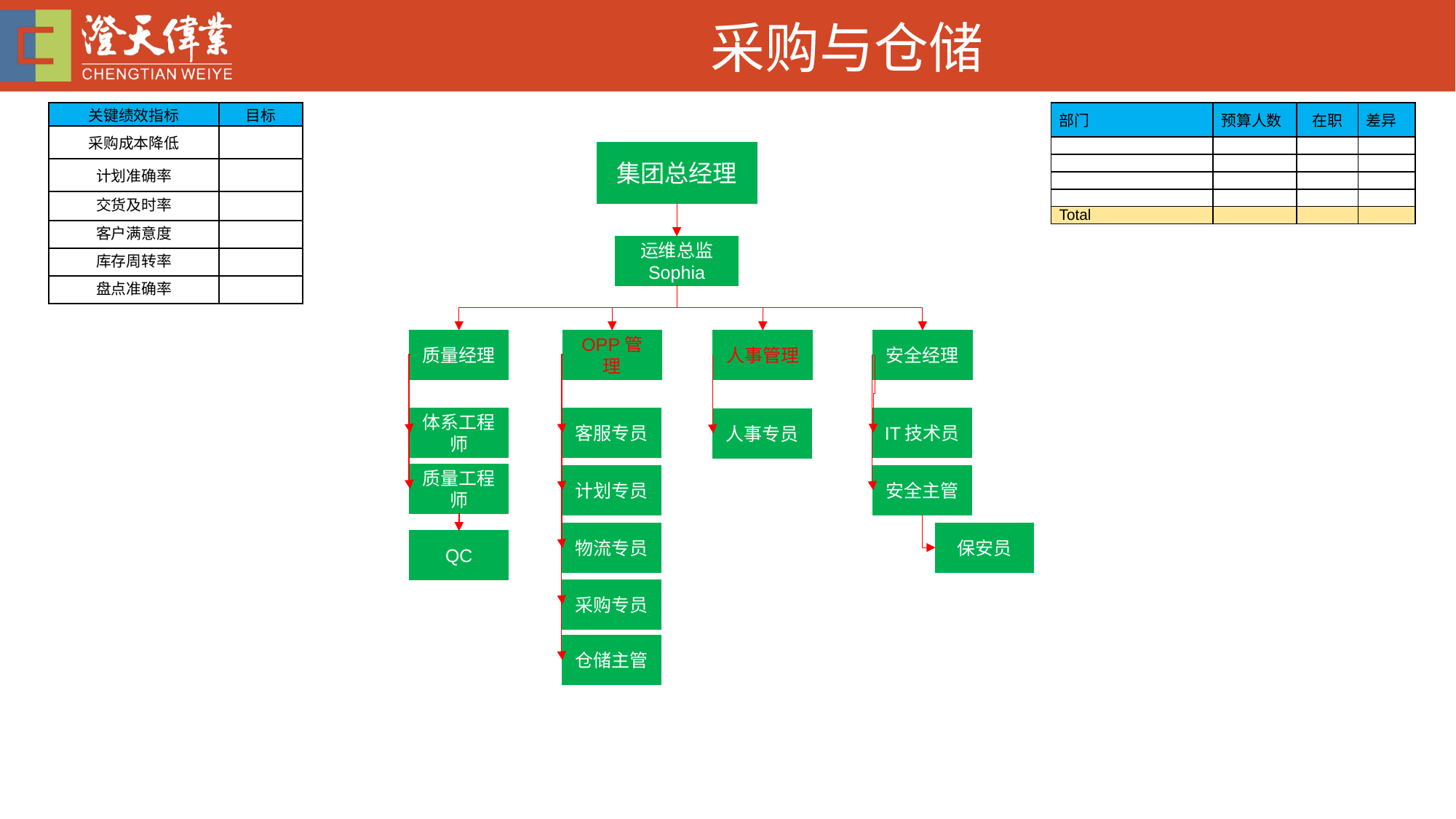

# 采购与仓储
| 部门 | 预算人数 | 在职 | 差异 |
| --- | --- | --- | --- |
|  |  |  |  |
|  |  |  |  |
|  |  |  |  |
|  |  |  |  |
| Total |  |  |  |
| 关键绩效指标 | 目标 |
| --- | --- |
| 采购成本降低 |  |
| 计划准确率 |  |
| 交货及时率 |  |
| 客户满意度 |  |
| 库存周转率 |  |
| 盘点准确率 |  |
集团总经理
运维总监
Sophia
OPP管理
人事管理
安全经理
质量经理
客服专员
IT技术员
体系工程师
人事专员
质量工程师
计划专员
安全主管
保安员
物流专员
QC
采购专员
仓储主管